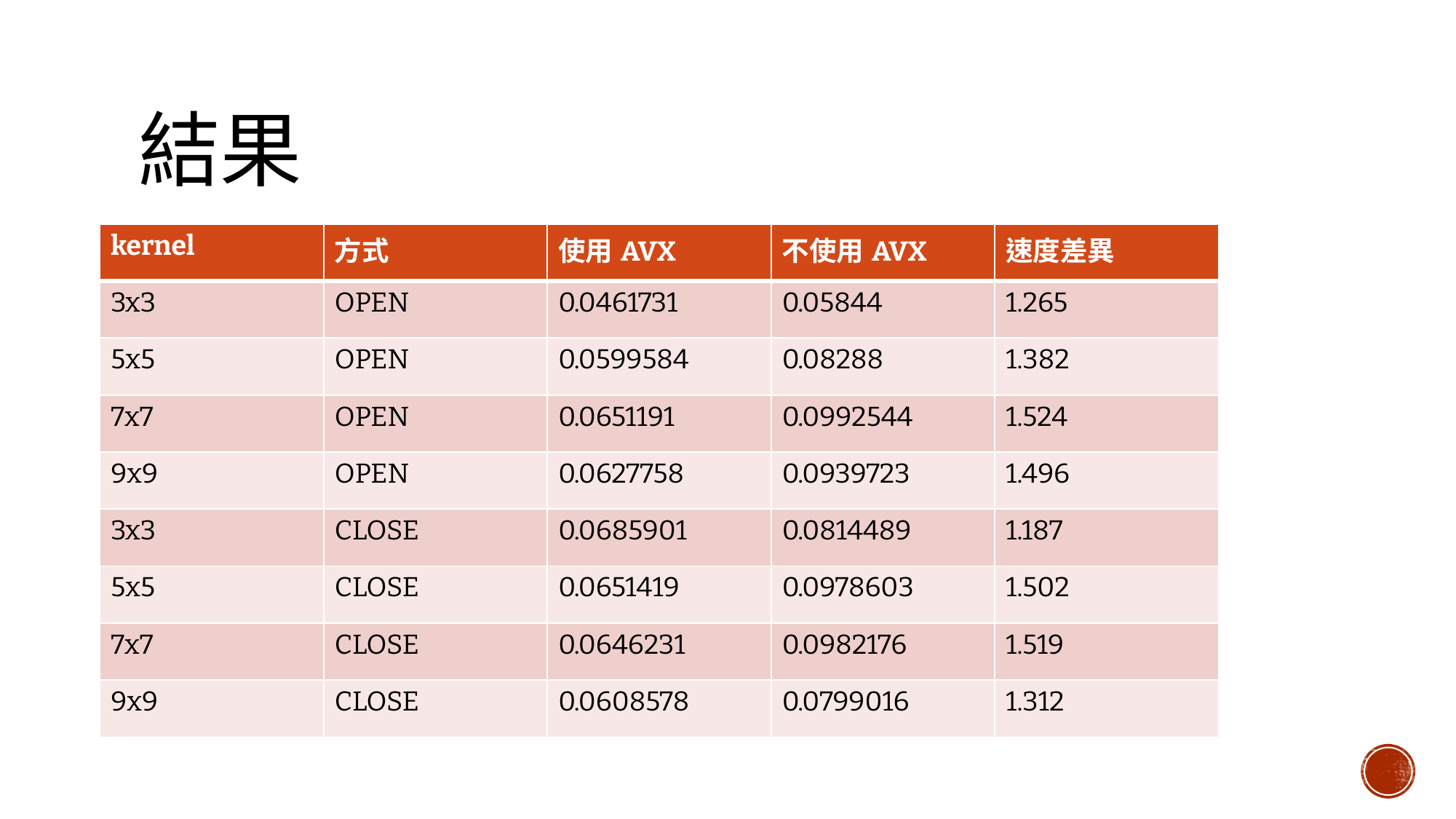

# 結果
| kernel | 方式 | 使用AVX | 不使用AVX | 速度差異 |
| --- | --- | --- | --- | --- |
| 3x3 | OPEN | 0.0461731 | 0.05844 | 1.265 |
| 5x5 | OPEN | 0.0599584 | 0.08288 | 1.382 |
| 7x7 | OPEN | 0.0651191 | 0.0992544 | 1.524 |
| 9x9 | OPEN | 0.0627758 | 0.0939723 | 1.496 |
| 3x3 | CLOSE | 0.0685901 | 0.0814489 | 1.187 |
| 5x5 | CLOSE | 0.0651419 | 0.0978603 | 1.502 |
| 7x7 | CLOSE | 0.0646231 | 0.0982176 | 1.519 |
| 9x9 | CLOSE | 0.0608578 | 0.0799016 | 1.312 |